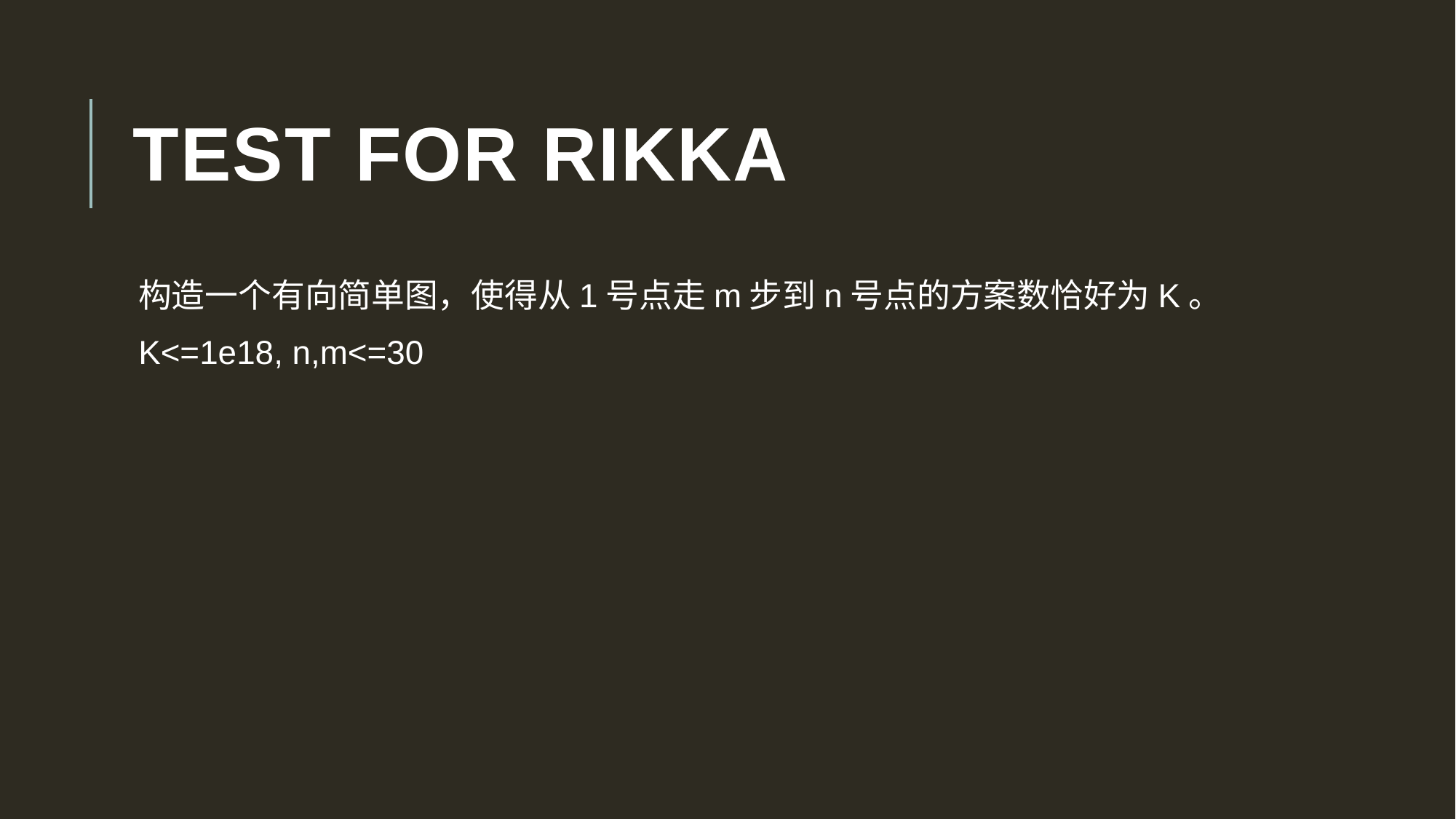

# Test for Rikka
构造一个有向简单图，使得从1号点走m步到n号点的方案数恰好为K。
K<=1e18, n,m<=30